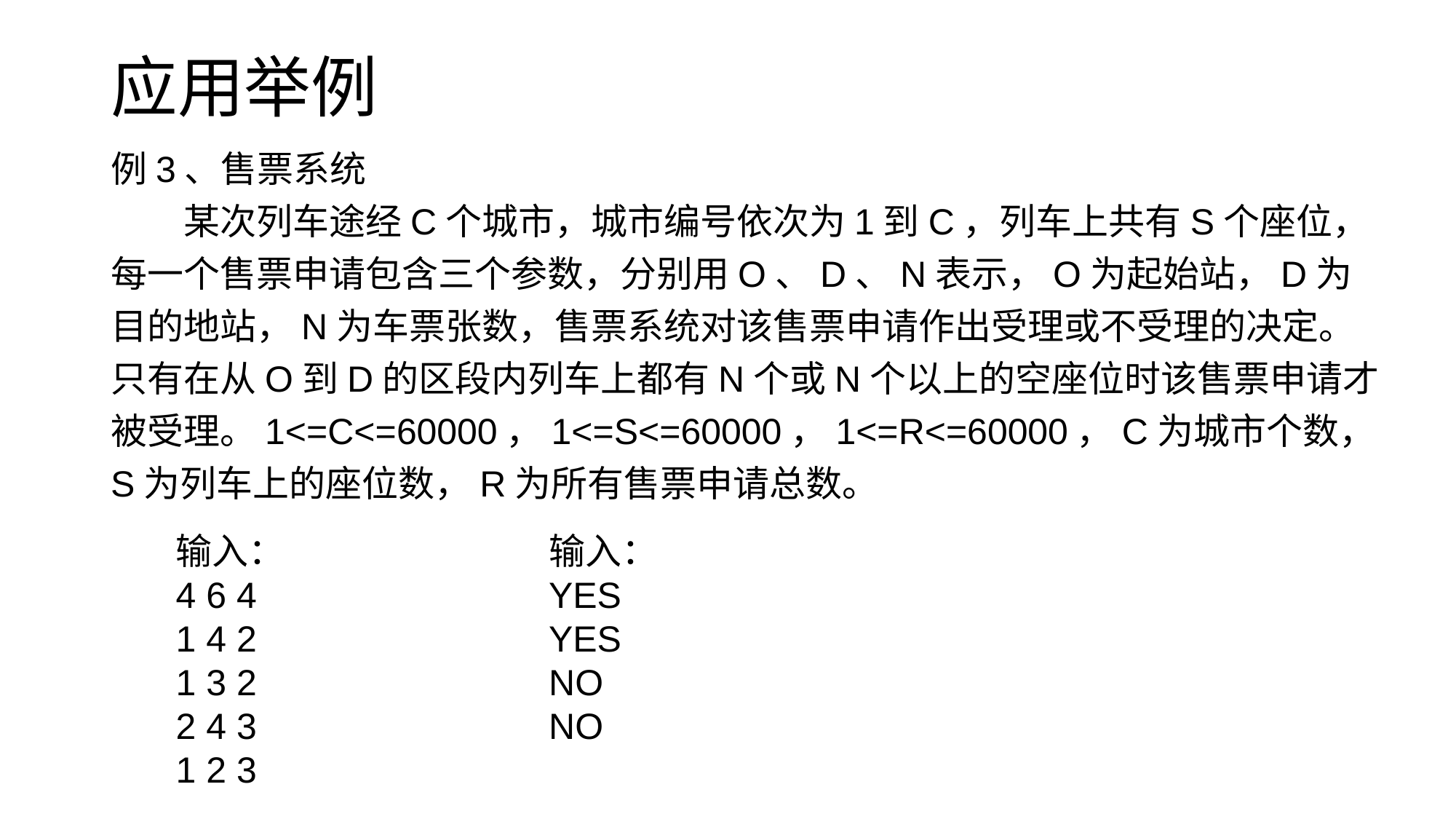

# 应用举例
例3、售票系统
某次列车途经C个城市，城市编号依次为1到C，列车上共有S个座位，每一个售票申请包含三个参数，分别用O、D、N表示，O为起始站，D为目的地站，N为车票张数，售票系统对该售票申请作出受理或不受理的决定。只有在从O到D的区段内列车上都有N个或N个以上的空座位时该售票申请才被受理。1<=C<=60000，1<=S<=60000，1<=R<=60000，C为城市个数，S为列车上的座位数，R为所有售票申请总数。
输入：
4 6 4
1 4 2
1 3 2
2 4 3
1 2 3
输入：
YES
YES
NO
NO